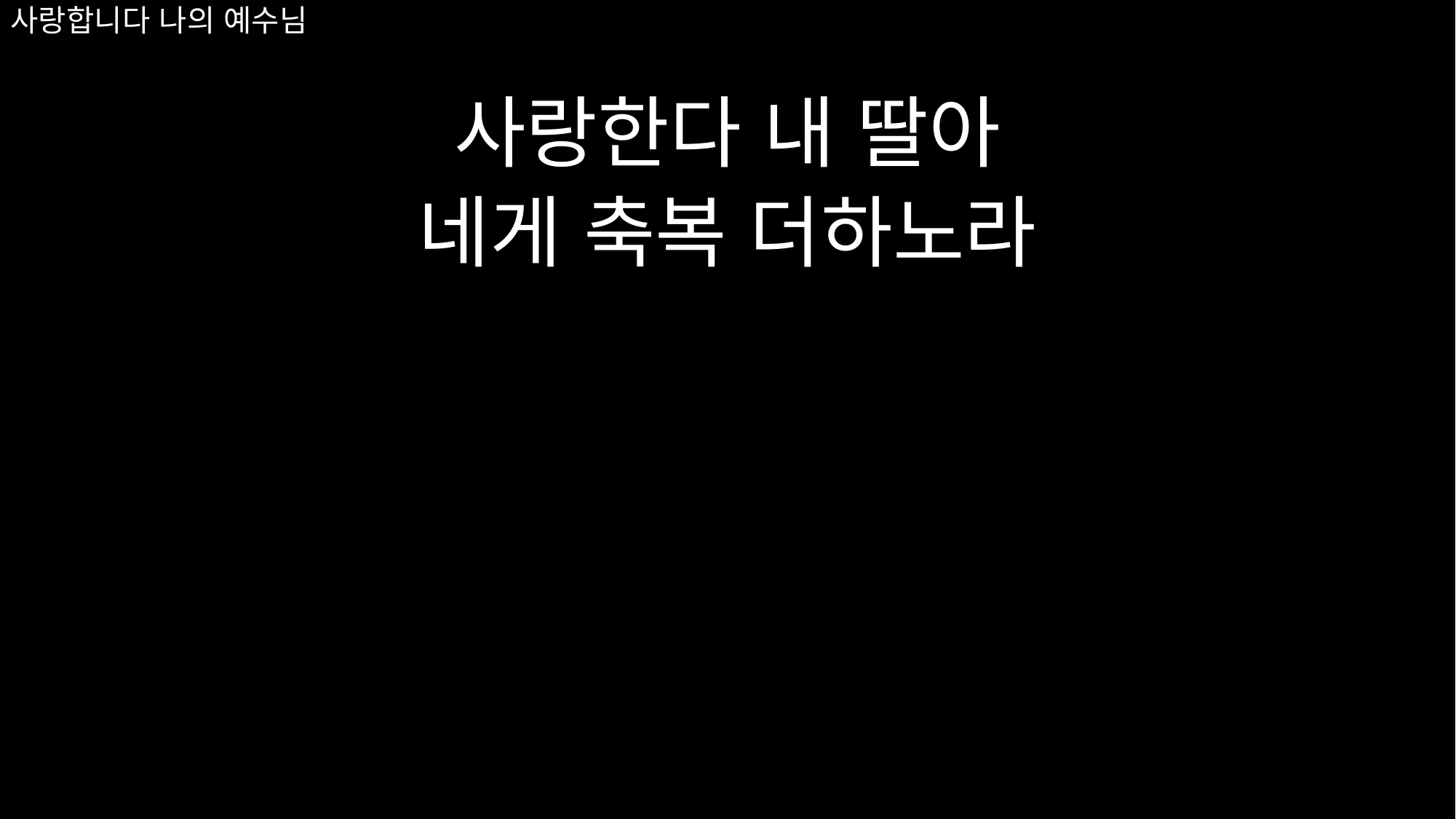

# 사랑합니다 나의 예수님
사랑한다 내 딸아
네게 축복 더하노라